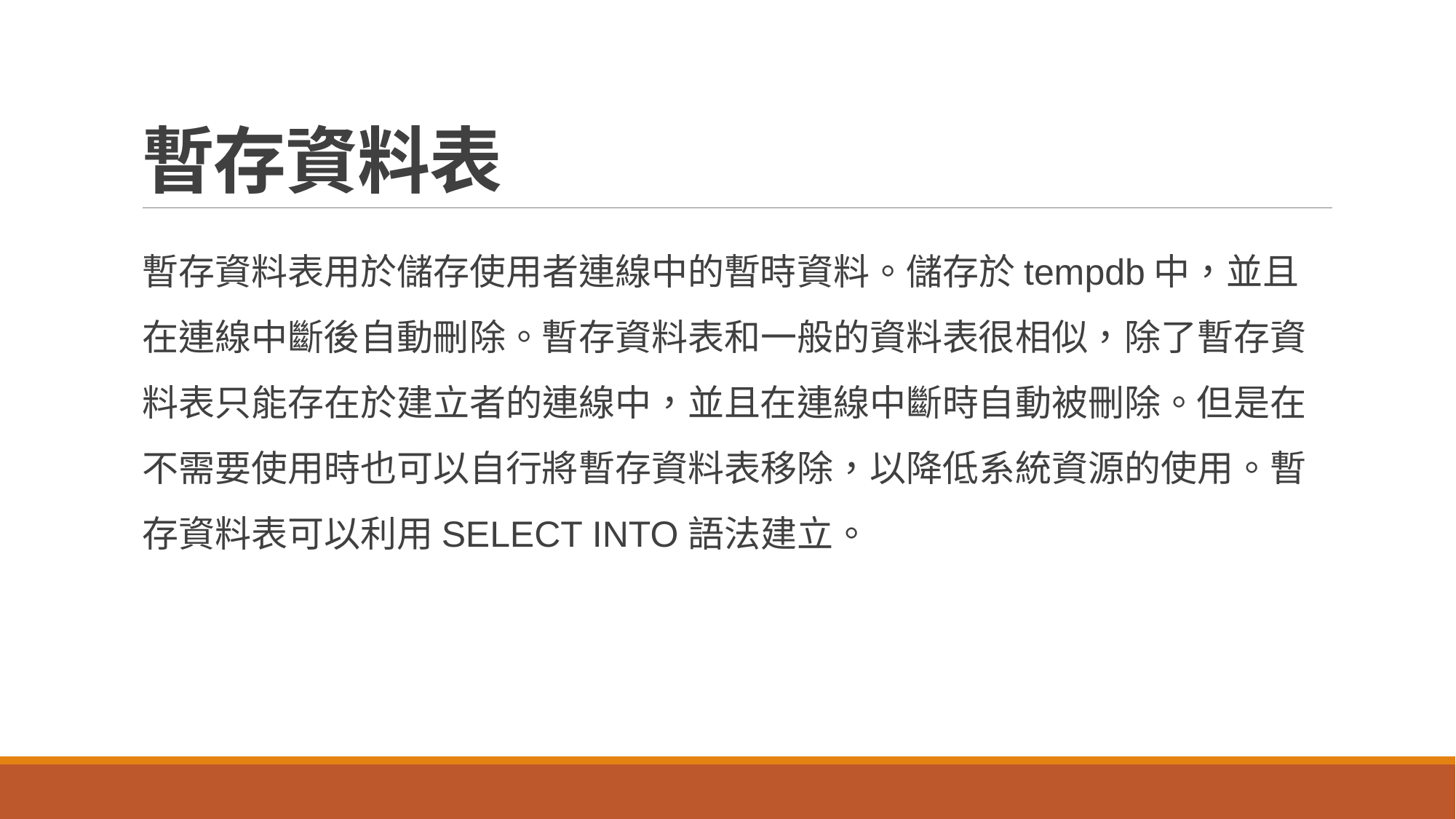

# 暫存資料表
暫存資料表用於儲存使用者連線中的暫時資料。儲存於tempdb中，並且在連線中斷後自動刪除。暫存資料表和一般的資料表很相似，除了暫存資料表只能存在於建立者的連線中，並且在連線中斷時自動被刪除。但是在不需要使用時也可以自行將暫存資料表移除，以降低系統資源的使用。暫存資料表可以利用SELECT INTO語法建立。